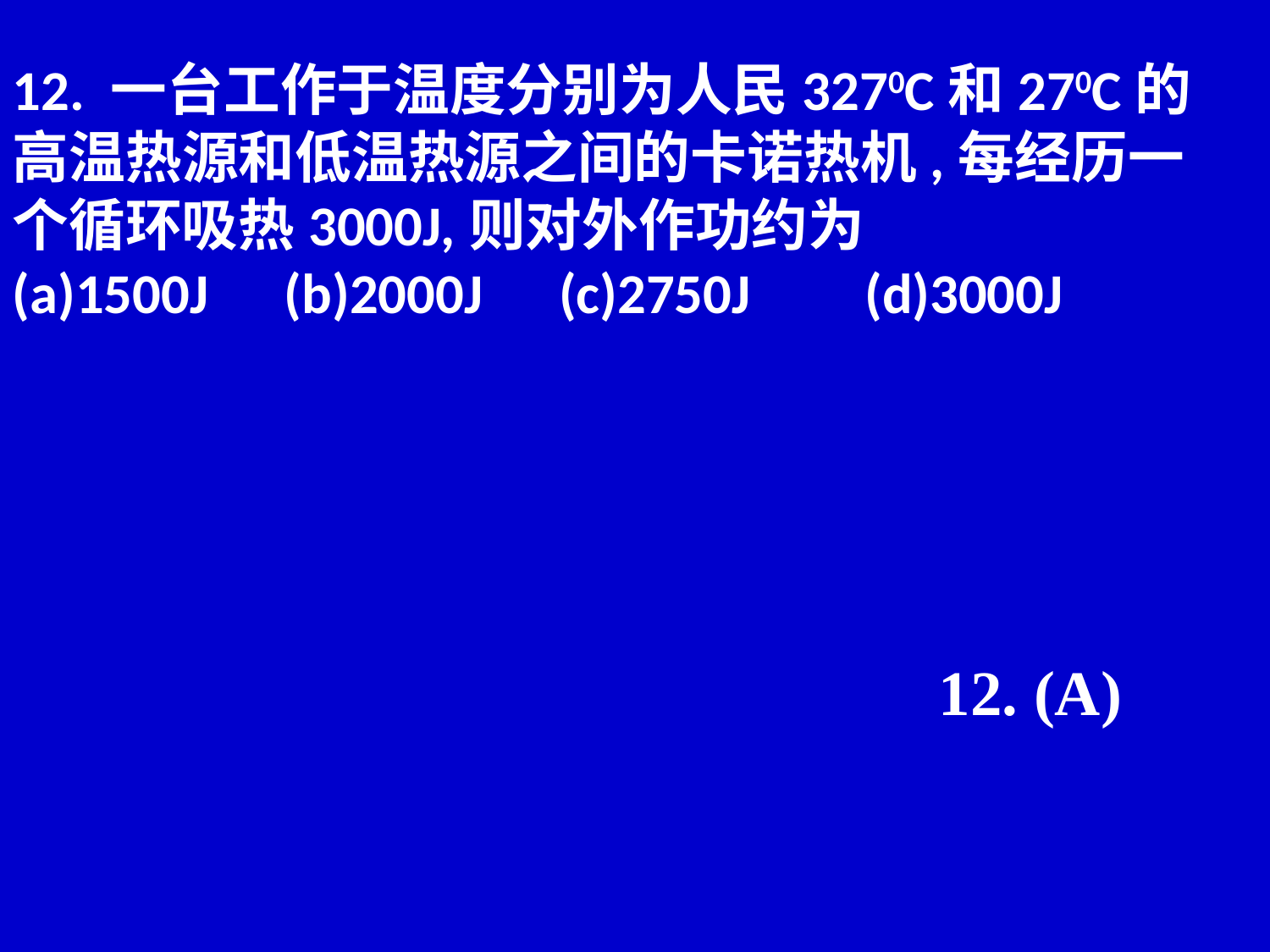

12. 一台工作于温度分别为人民3270C和270C的高温热源和低温热源之间的卡诺热机,每经历一个循环吸热3000J,则对外作功约为
(a)1500J      (b)2000J      (c)2750J         (d)3000J
12. (A)